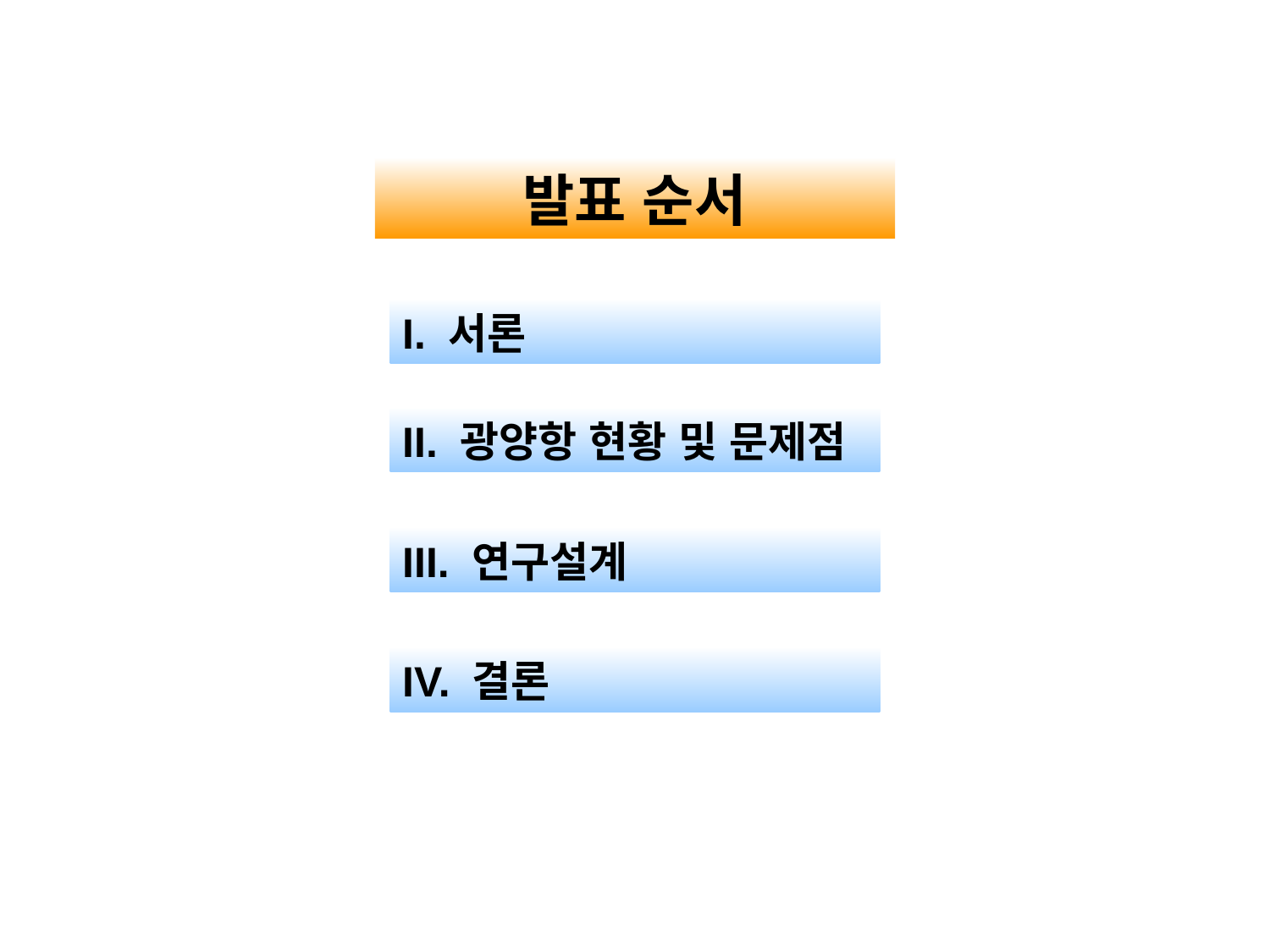

발표 순서
I. 서론
II. 광양항 현황 및 문제점
III. 연구설계
IV. 결론